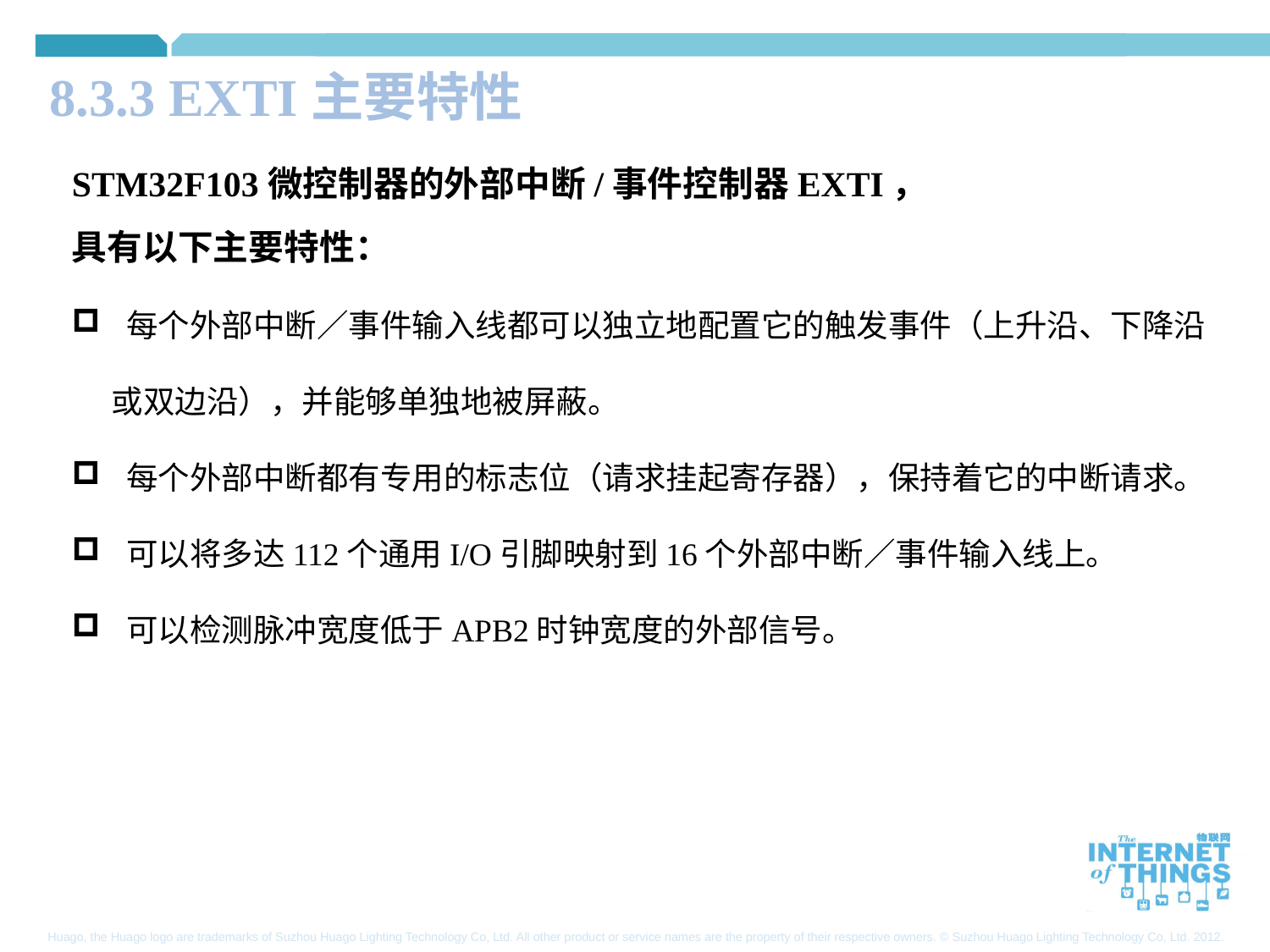

8.3.3 EXTI主要特性
STM32F103微控制器的外部中断/事件控制器EXTI，
具有以下主要特性：
 每个外部中断∕事件输入线都可以独立地配置它的触发事件（上升沿、下降沿或双边沿），并能够单独地被屏蔽。
 每个外部中断都有专用的标志位（请求挂起寄存器），保持着它的中断请求。
 可以将多达112个通用I/O引脚映射到16个外部中断∕事件输入线上。
 可以检测脉冲宽度低于APB2时钟宽度的外部信号。